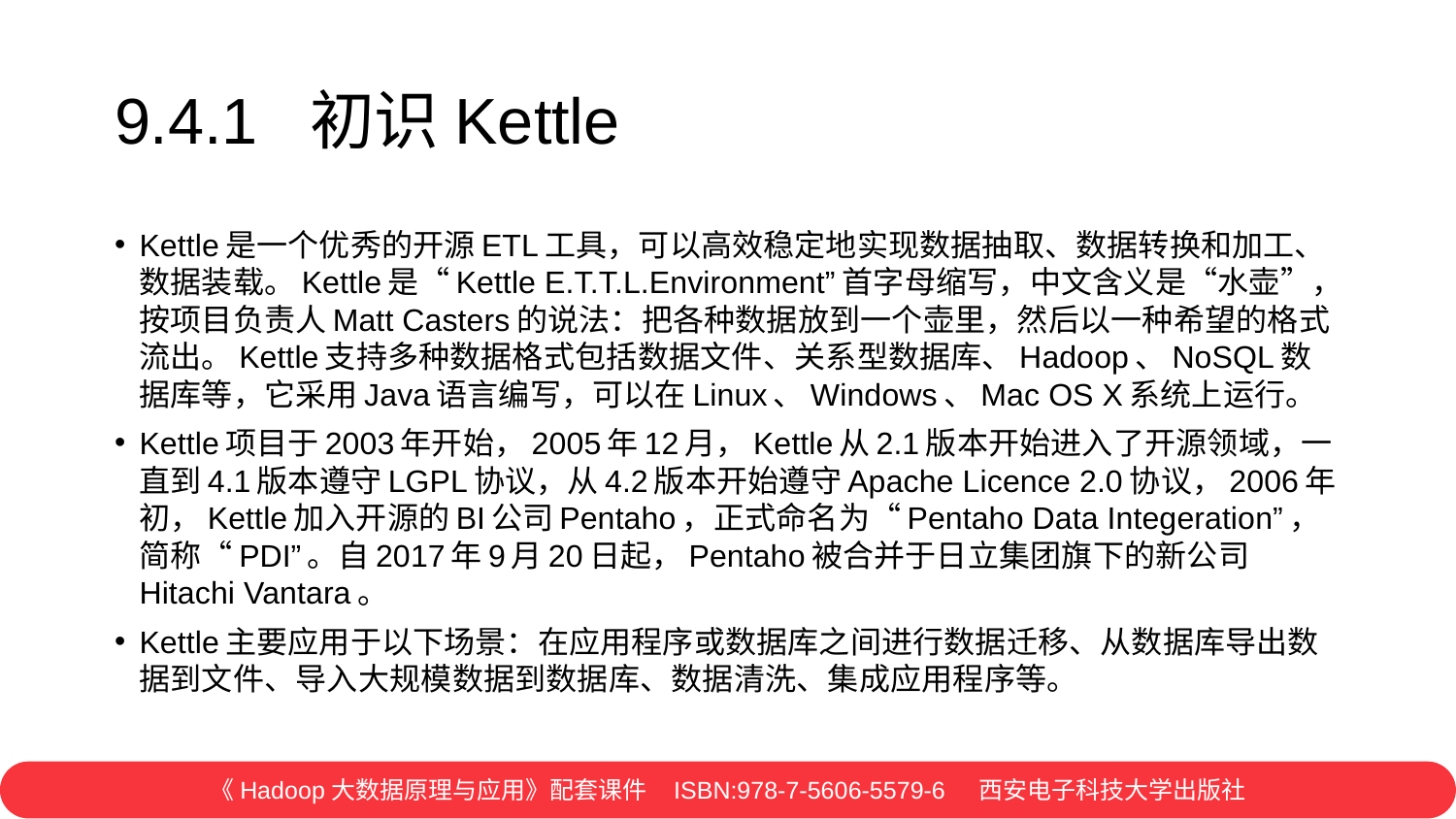

# 9.4.1  初识Kettle
Kettle是一个优秀的开源ETL工具，可以高效稳定地实现数据抽取、数据转换和加工、数据装载。Kettle是“Kettle E.T.T.L.Environment”首字母缩写，中文含义是“水壶”，按项目负责人Matt Casters的说法：把各种数据放到一个壶里，然后以一种希望的格式流出。Kettle支持多种数据格式包括数据文件、关系型数据库、Hadoop、NoSQL数据库等，它采用Java语言编写，可以在Linux、Windows、Mac OS X系统上运行。
Kettle项目于2003年开始，2005年12月，Kettle从2.1版本开始进入了开源领域，一直到4.1版本遵守LGPL协议，从4.2版本开始遵守Apache Licence 2.0协议，2006年初，Kettle加入开源的BI公司Pentaho，正式命名为“Pentaho Data Integeration”，简称“PDI”。自2017年9月20日起，Pentaho被合并于日立集团旗下的新公司Hitachi Vantara。
Kettle主要应用于以下场景：在应用程序或数据库之间进行数据迁移、从数据库导出数据到文件、导入大规模数据到数据库、数据清洗、集成应用程序等。